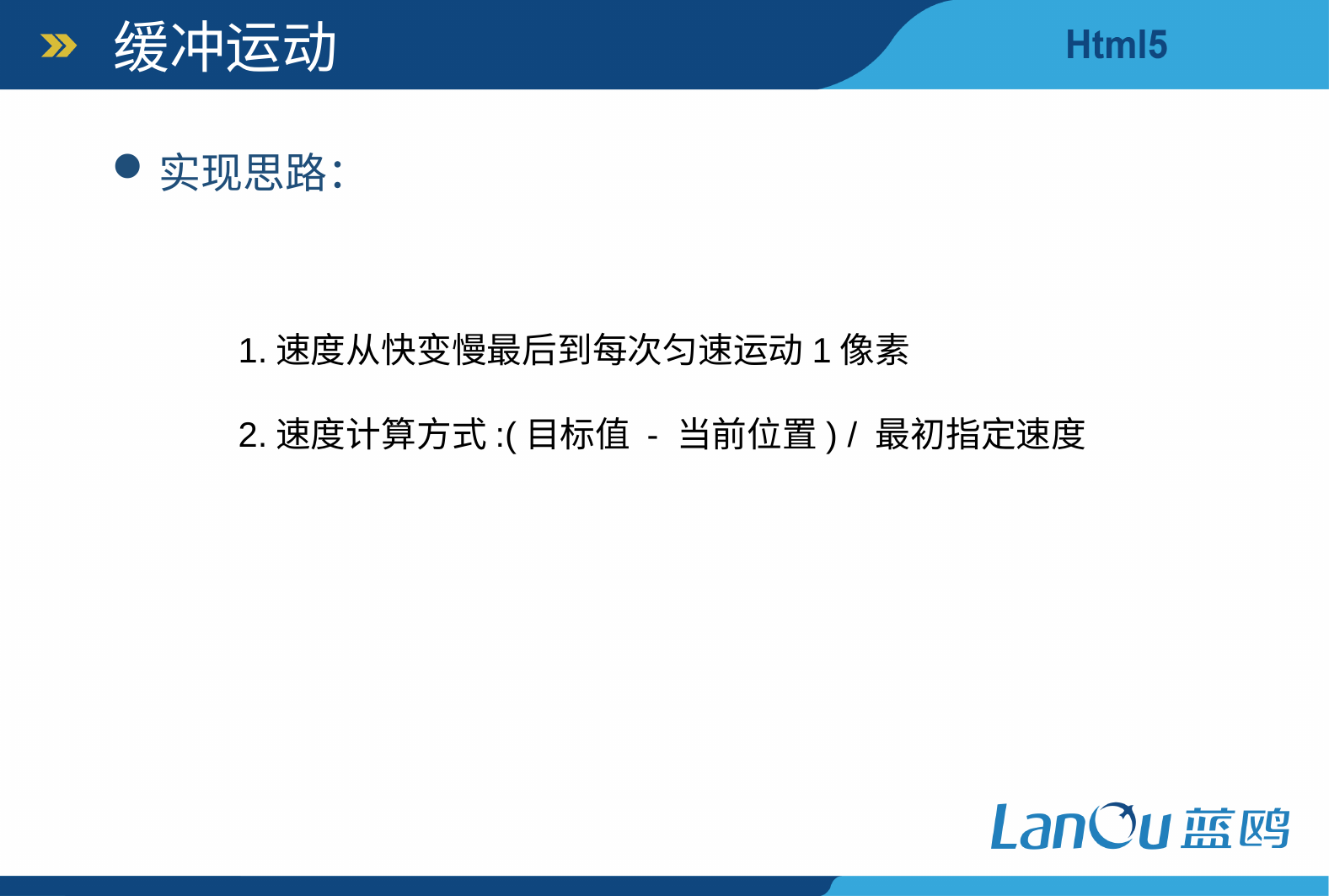

缓冲运动
实现思路：

	1.速度从快变慢最后到每次匀速运动1像素

	2.速度计算方式:(目标值 - 当前位置) / 最初指定速度